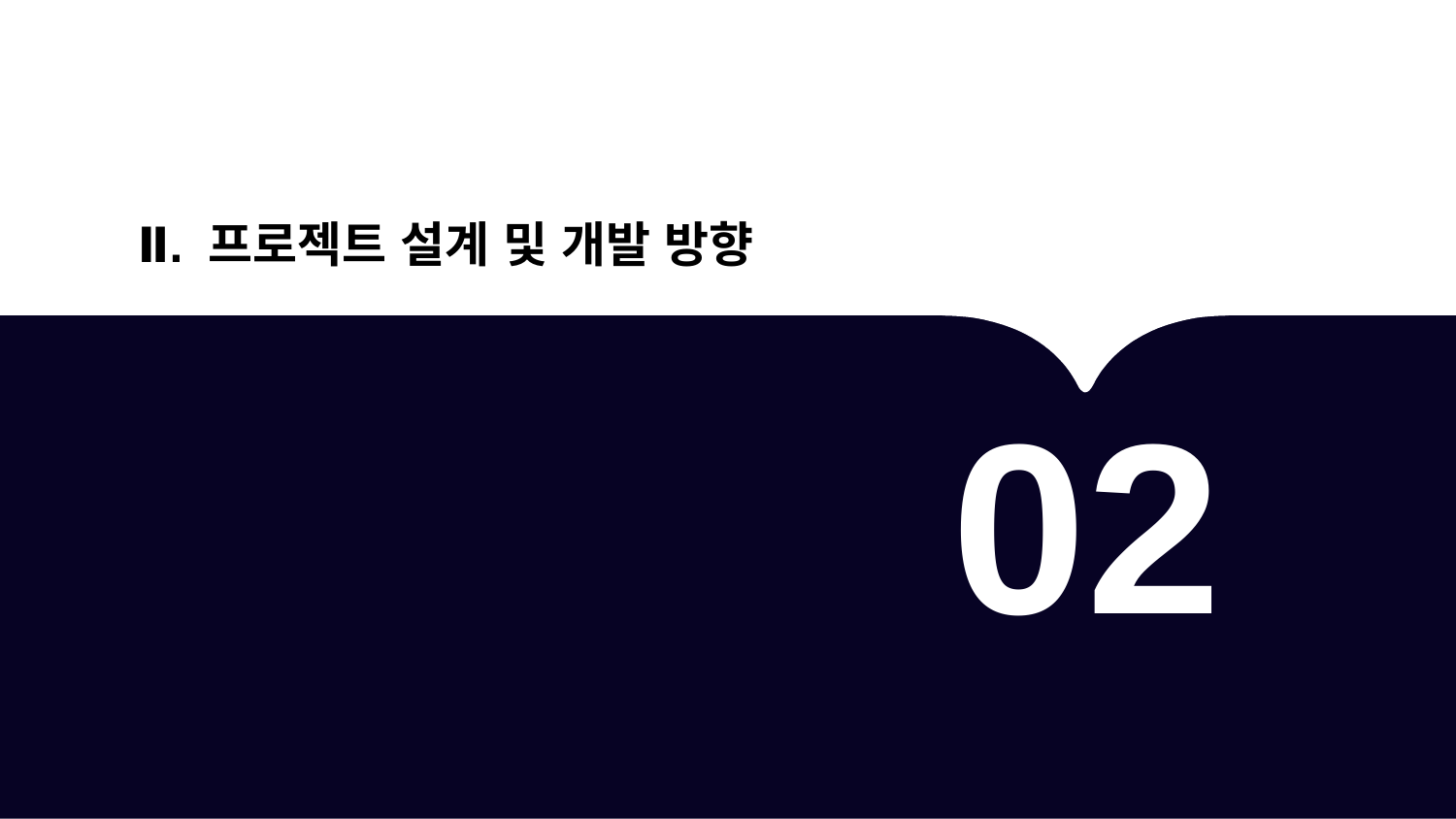

Ⅱ. 프로젝트 설계 및 개발 방향
02